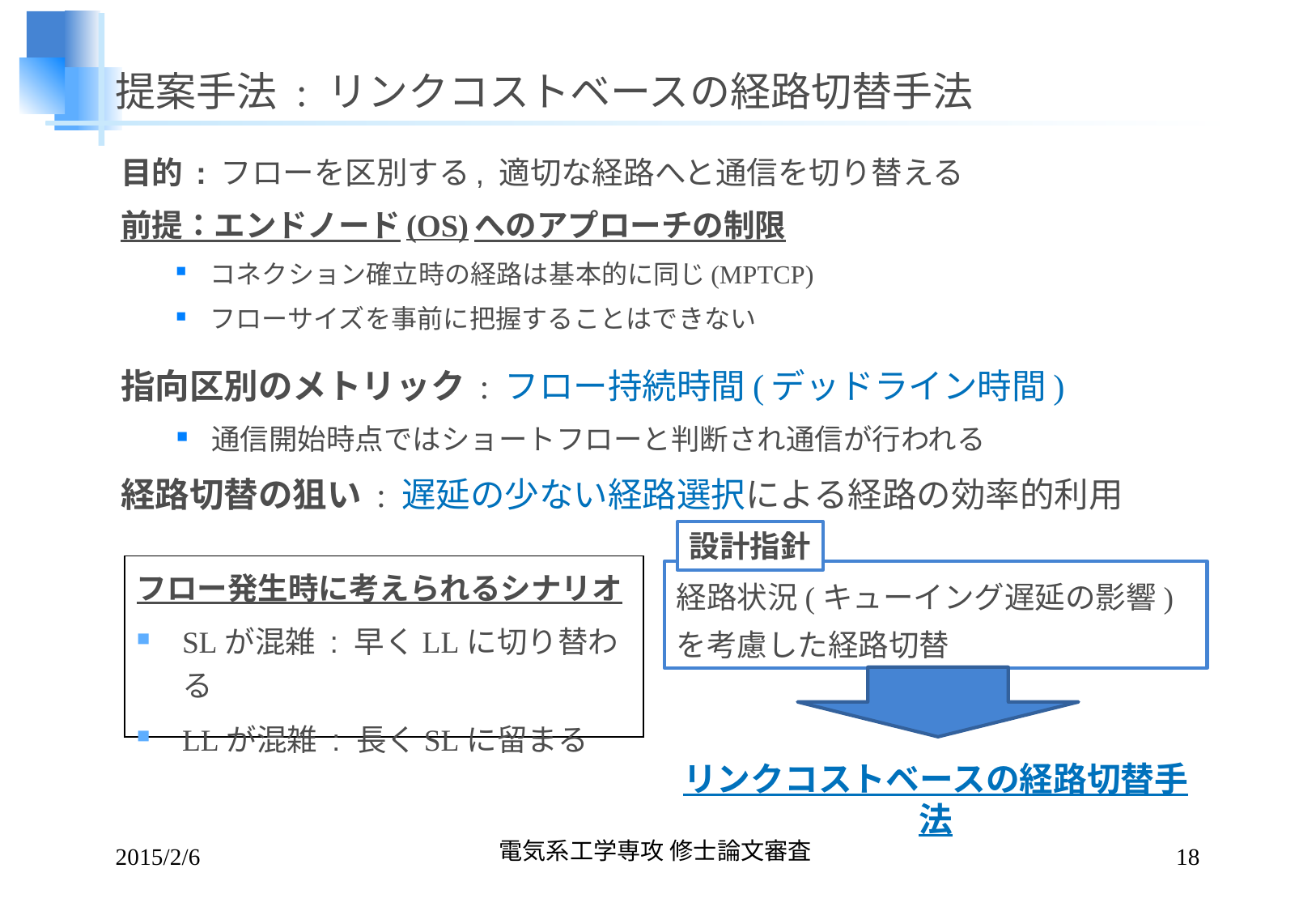

# 提案手法 : リンクコストベースの経路切替手法
目的 : フローを区別する, 適切な経路へと通信を切り替える
前提：エンドノード(OS)へのアプローチの制限
コネクション確立時の経路は基本的に同じ(MPTCP)
フローサイズを事前に把握することはできない
指向区別のメトリック : フロー持続時間(デッドライン時間)
通信開始時点ではショートフローと判断され通信が行われる
経路切替の狙い : 遅延の少ない経路選択による経路の効率的利用
設計指針
フロー発生時に考えられるシナリオ
SLが混雑 : 早くLLに切り替わる
LLが混雑 : 長くSLに留まる
経路状況(キューイング遅延の影響)を考慮した経路切替

リンクコストベースの経路切替手法
2015/2/6
電気系工学専攻 修士論文審査
18